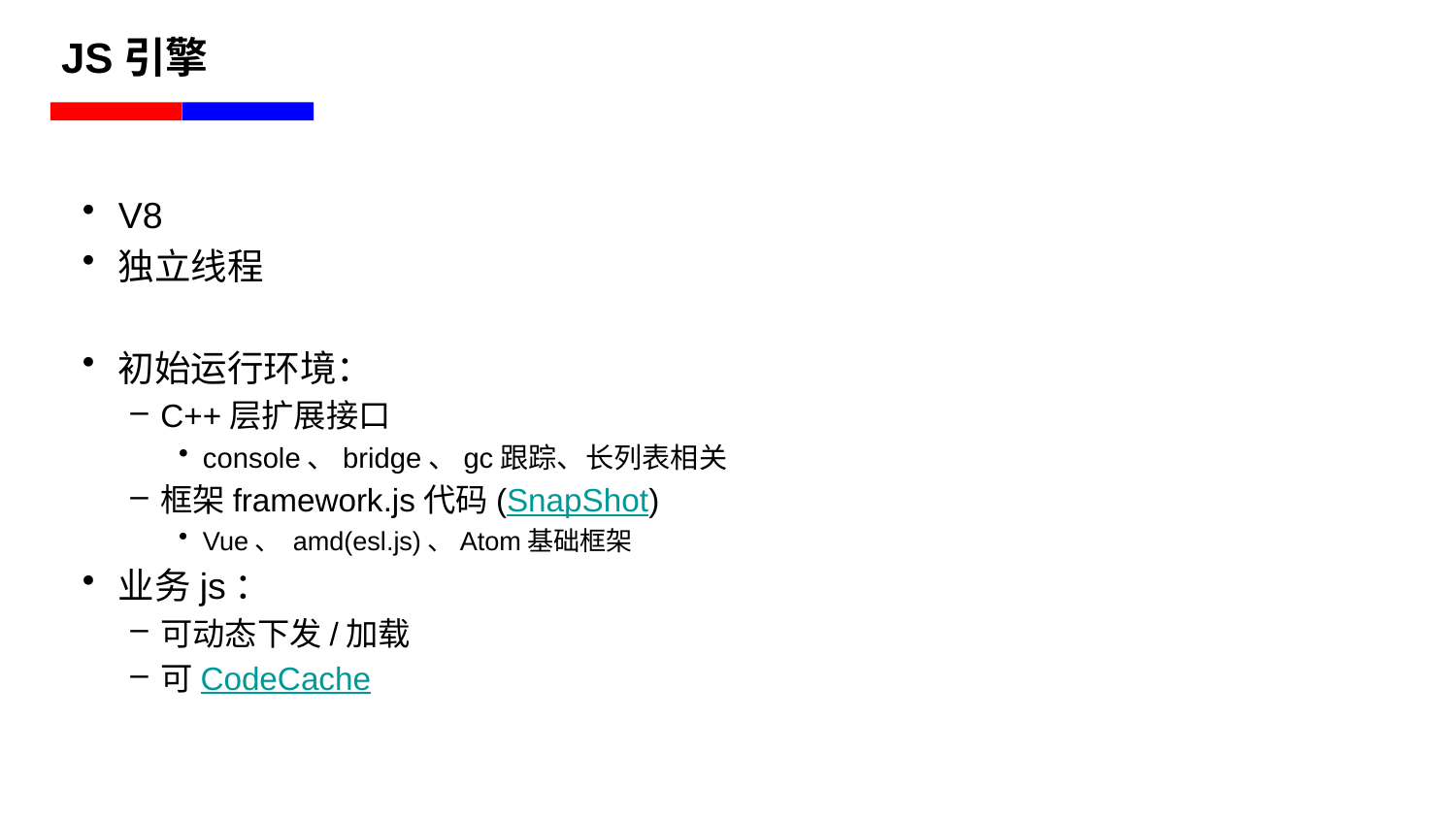

# JS引擎
V8
独立线程

初始运行环境：
C++层扩展接口
console、bridge、gc跟踪、长列表相关
框架framework.js代码(SnapShot)
Vue、 amd(esl.js)、Atom基础框架
业务js：
可动态下发/加载
可CodeCache